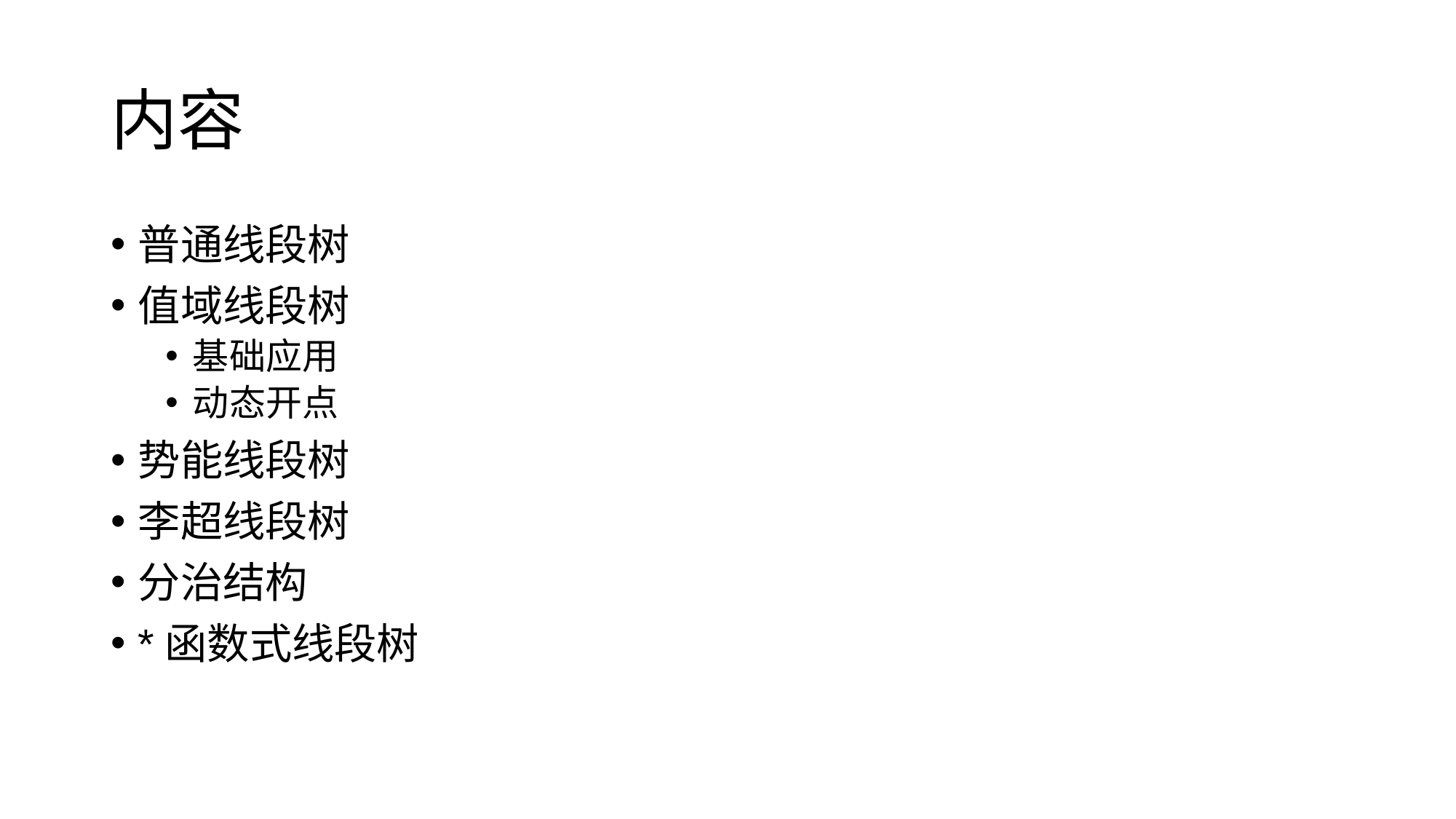

# 内容
普通线段树
值域线段树
基础应用
动态开点
势能线段树
李超线段树
分治结构
*函数式线段树